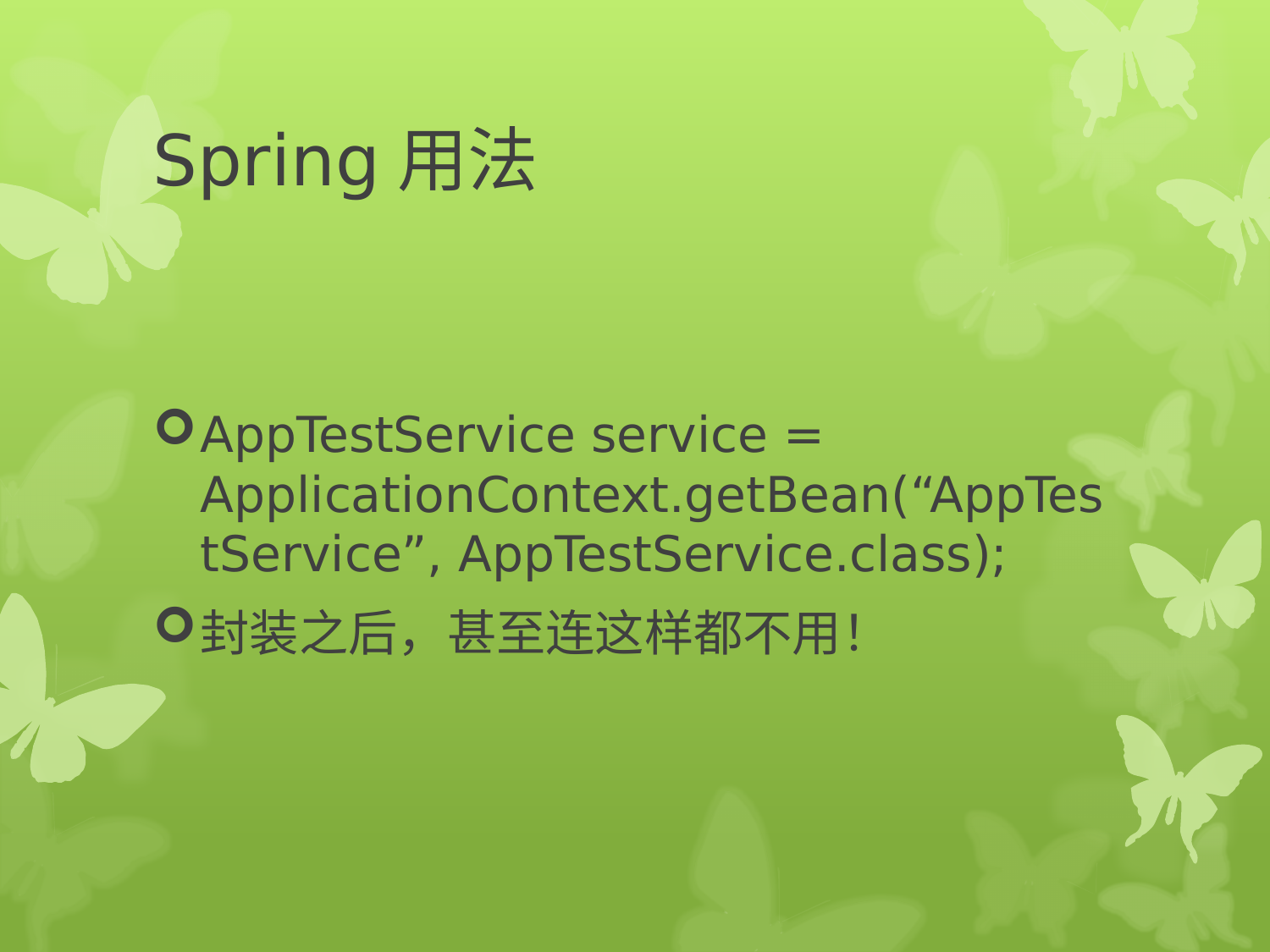

# Spring用法
AppTestService service = ApplicationContext.getBean(“AppTestService”, AppTestService.class);
封装之后，甚至连这样都不用！